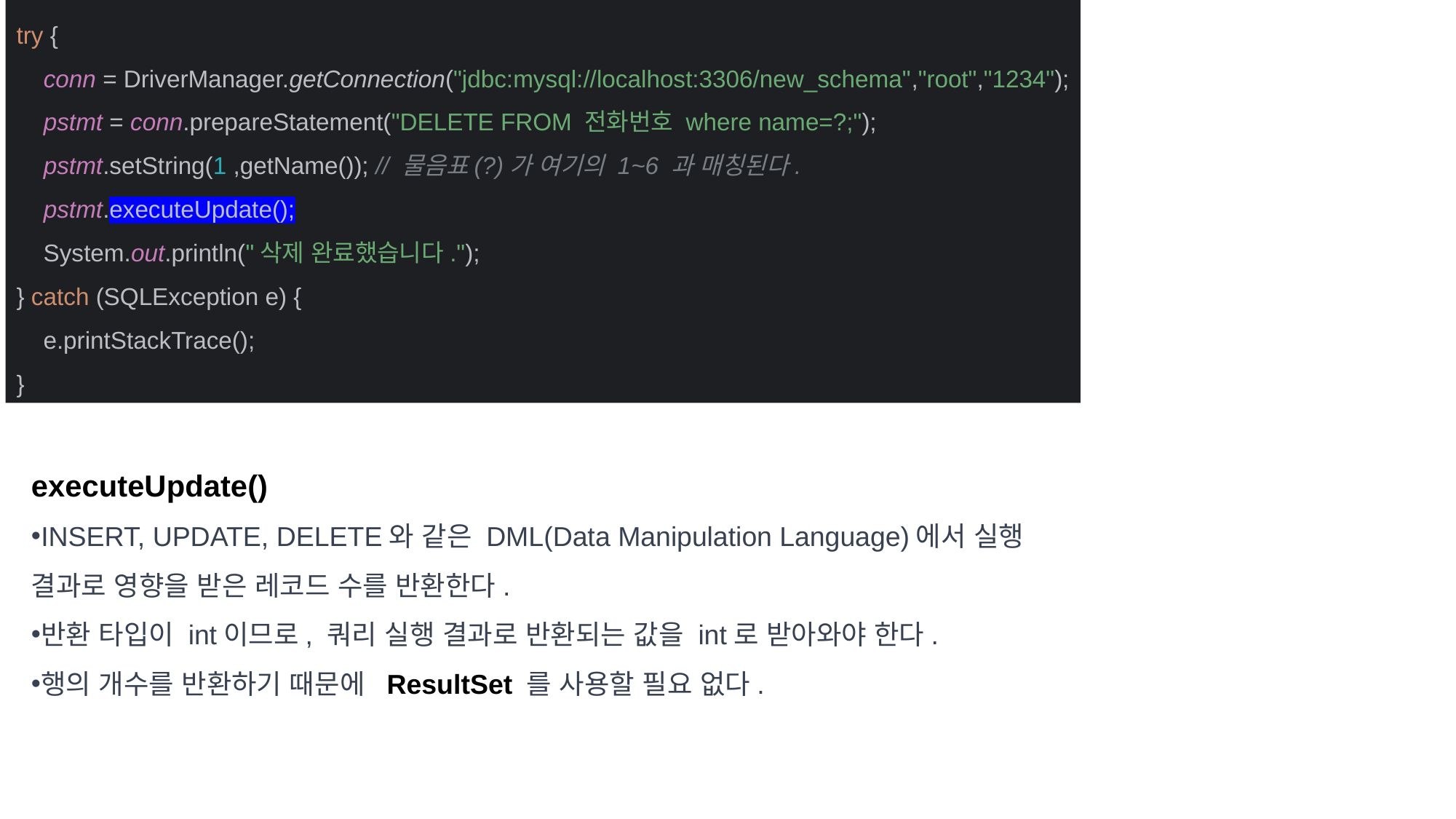

try {
    conn = DriverManager.getConnection("jdbc:mysql://localhost:3306/new_schema","root","1234");
    pstmt = conn.prepareStatement("DELETE FROM 전화번호 where name=?;");
    pstmt.setString(1 ,getName()); // 물음표(?)가 여기의 1~6 과 매칭된다.
    pstmt.executeUpdate();
    System.out.println("삭제 완료했습니다.");
} catch (SQLException e) {
    e.printStackTrace();
}
executeUpdate()
INSERT, UPDATE, DELETE와 같은 DML(Data Manipulation Language)에서 실행 결과로 영향을 받은 레코드 수를 반환한다.
반환 타입이 int이므로, 쿼리 실행 결과로 반환되는 값을 int로 받아와야 한다.
행의 개수를 반환하기 때문에  ResultSet 를 사용할 필요 없다.